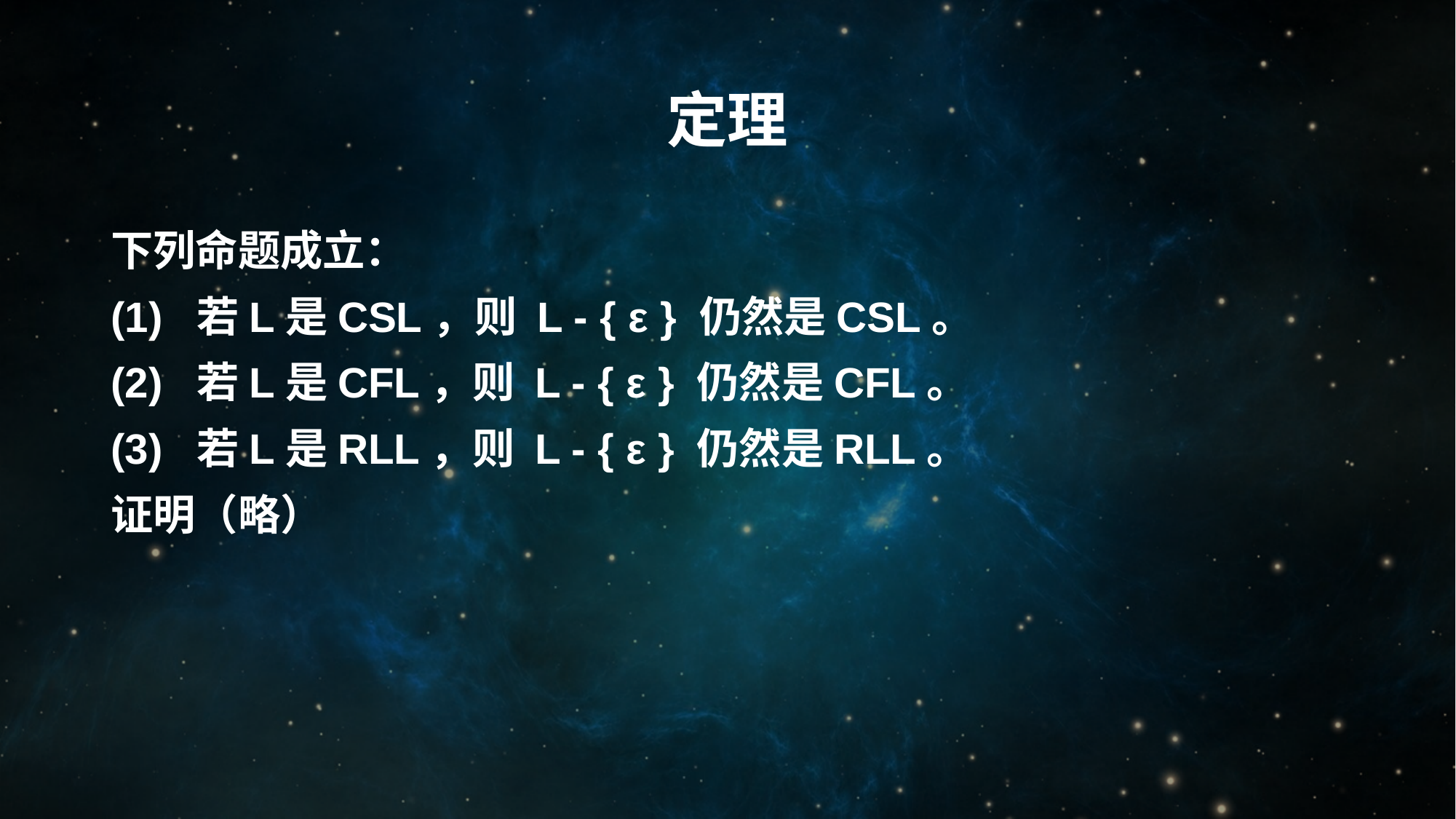

# 定理
下列命题成立：
(1)  若L是CSL，则 L - { ε } 仍然是CSL。
(2)  若L是CFL，则 L - { ε } 仍然是CFL。
(3)  若L是RLL，则 L - { ε } 仍然是RLL。
证明（略）